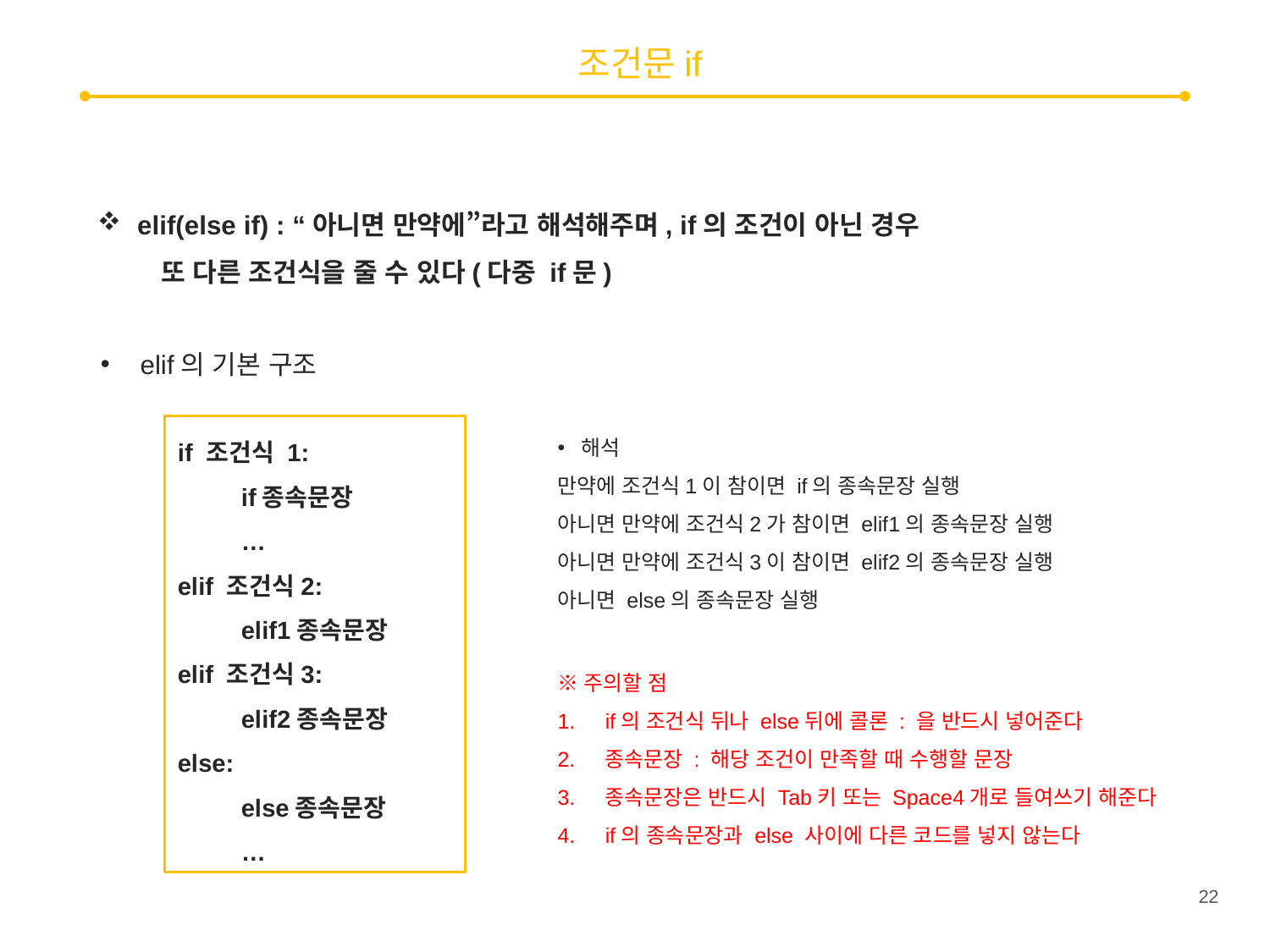

# 조건문if
elif(else if) : “아니면 만약에”라고 해석해주며, if의 조건이 아닌 경우
또 다른 조건식을 줄 수 있다(다중 if문)
elif의 기본 구조
if 조건식 1:
if종속문장
…
elif 조건식2:
elif1종속문장
elif 조건식3:
elif2종속문장
else:
else종속문장
…
해석
만약에 조건식1이 참이면 if의 종속문장 실행
아니면 만약에 조건식2가 참이면 elif1의 종속문장 실행
아니면 만약에 조건식3이 참이면 elif2의 종속문장 실행
아니면 else의 종속문장 실행
※주의할 점
if의 조건식 뒤나 else뒤에 콜론 : 을 반드시 넣어준다
종속문장 : 해당 조건이 만족할 때 수행할 문장
종속문장은 반드시 Tab키 또는 Space4개로 들여쓰기 해준다
if의 종속문장과 else 사이에 다른 코드를 넣지 않는다